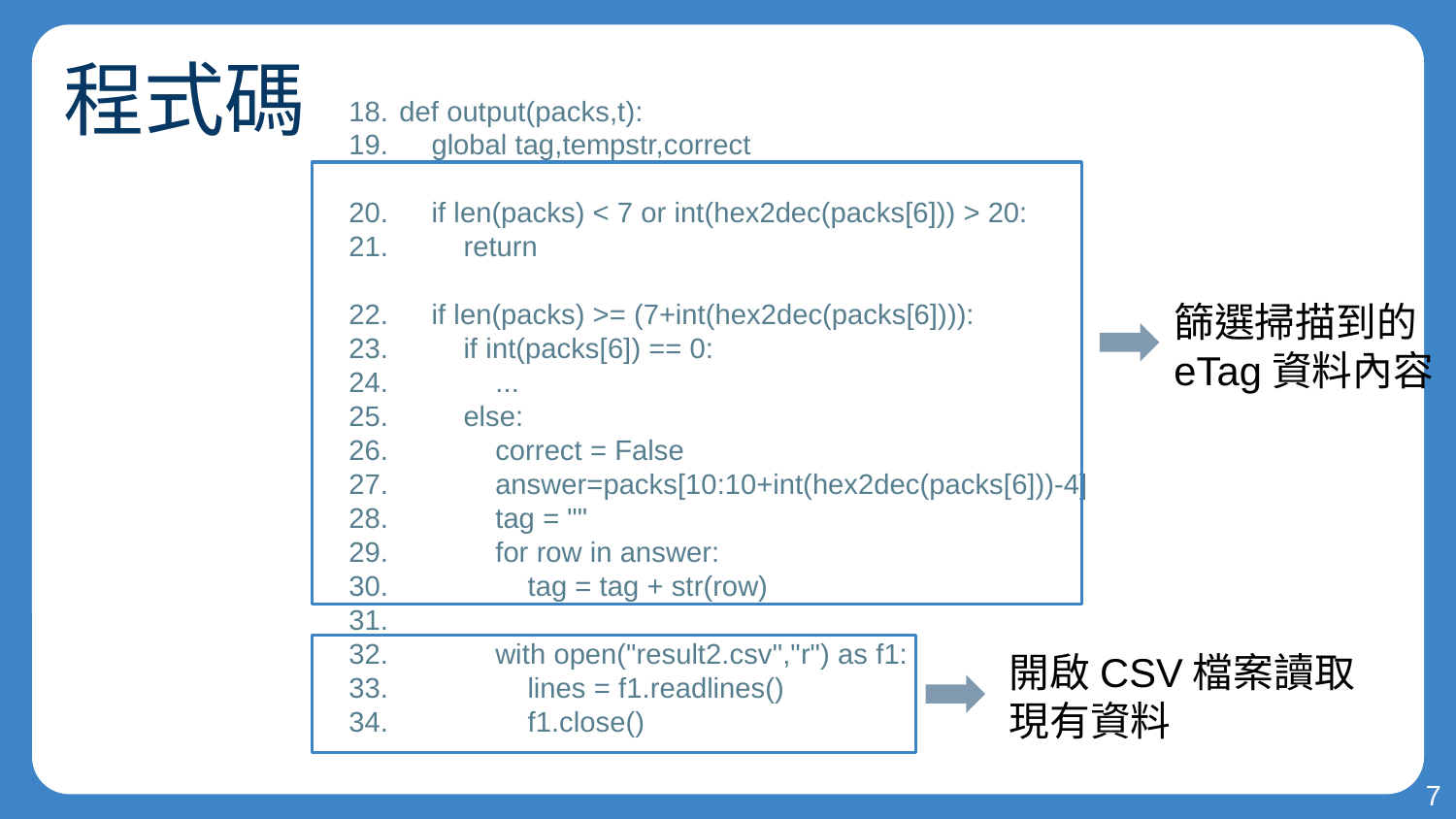

# 程式碼
def output(packs,t):
    global tag,tempstr,correct

    if len(packs) < 7 or int(hex2dec(packs[6])) > 20:
        return

    if len(packs) >= (7+int(hex2dec(packs[6]))):
        if int(packs[6]) == 0:
            ...
        else:
            correct = False
            answer=packs[10:10+int(hex2dec(packs[6]))-4]
            tag = ""
            for row in answer:
                tag = tag + str(row)

            with open("result2.csv","r") as f1:
                lines = f1.readlines()
                f1.close()

篩選掃描到的
eTag資料內容

開啟CSV檔案讀取
現有資料

7